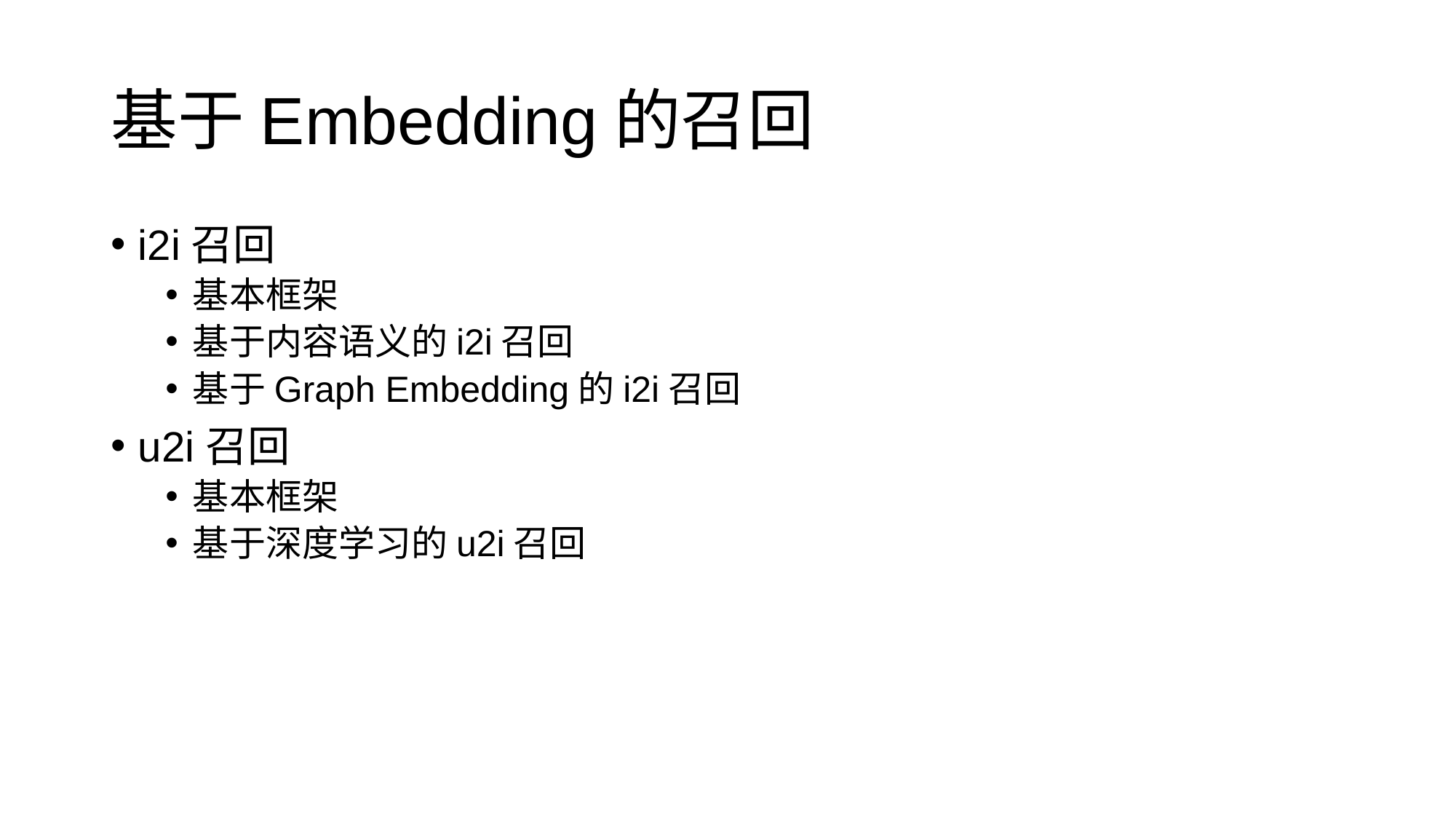

# 基于Embedding的召回
i2i召回
基本框架
基于内容语义的i2i召回
基于Graph Embedding的i2i召回
u2i召回
基本框架
基于深度学习的u2i召回